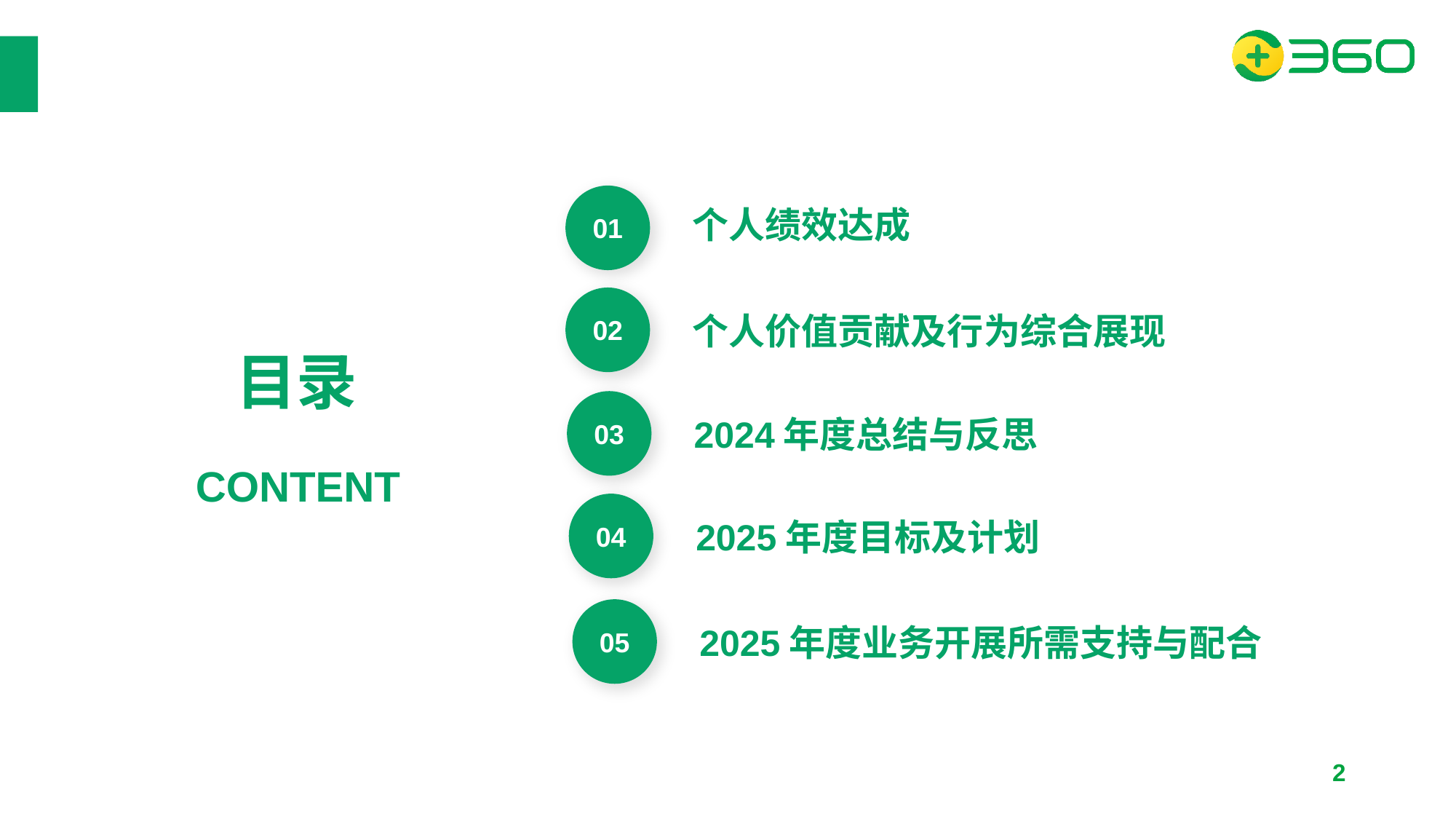

01
个人绩效达成
02
个人价值贡献及行为综合展现
目录
CONTENT
03
2024年度总结与反思
04
2025年度目标及计划
05
2025年度业务开展所需支持与配合